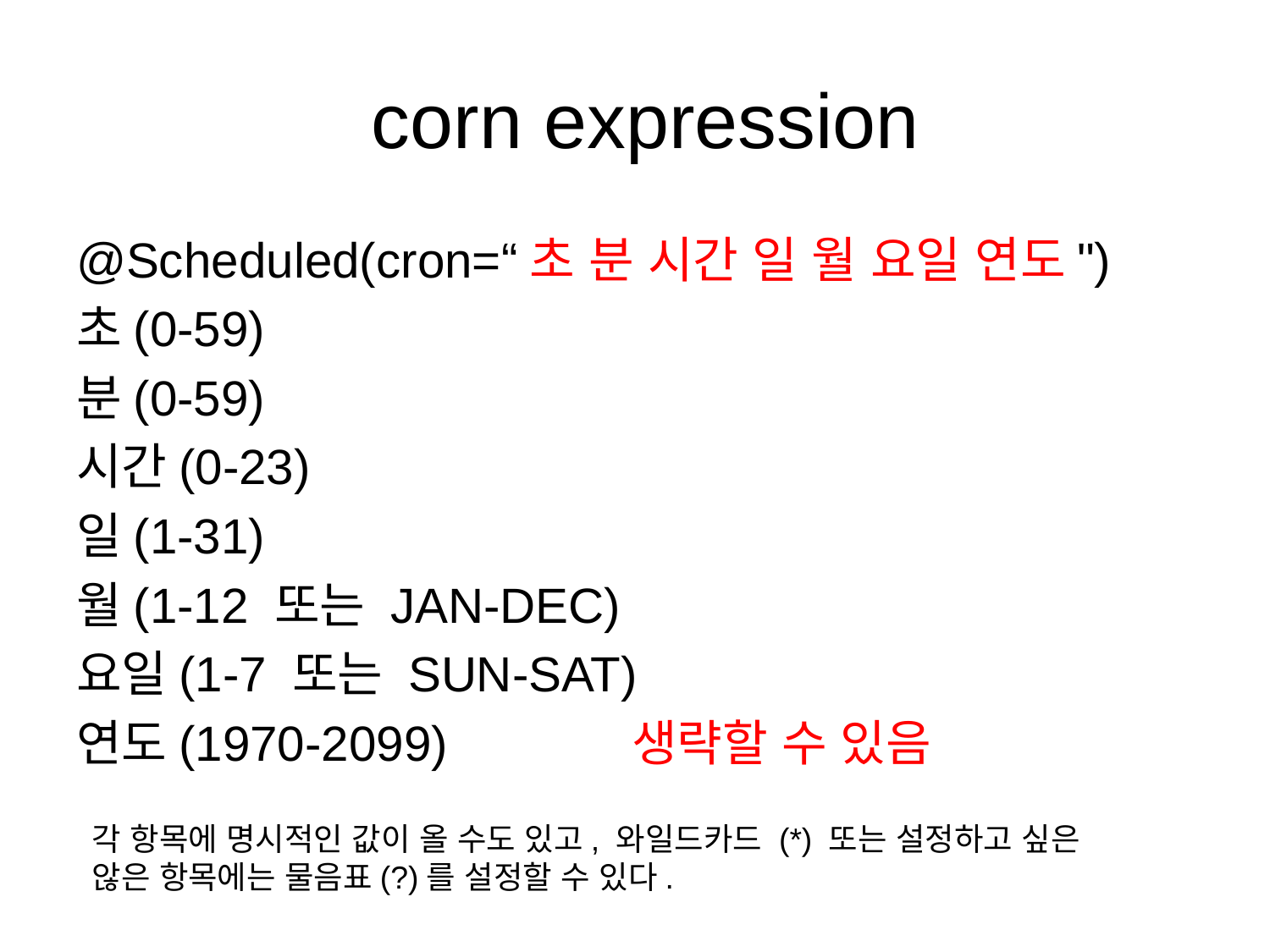

# corn expression
@Scheduled(cron=“초 분 시간 일 월 요일 연도")
초(0-59)
분(0-59)
시간(0-23)
일(1-31)
월(1-12 또는 JAN-DEC)
요일(1-7 또는 SUN-SAT)
연도(1970-2099) 		생략할 수 있음
각 항목에 명시적인 값이 올 수도 있고, 와일드카드 (*) 또는 설정하고 싶은 않은 항목에는 물음표(?)를 설정할 수 있다.